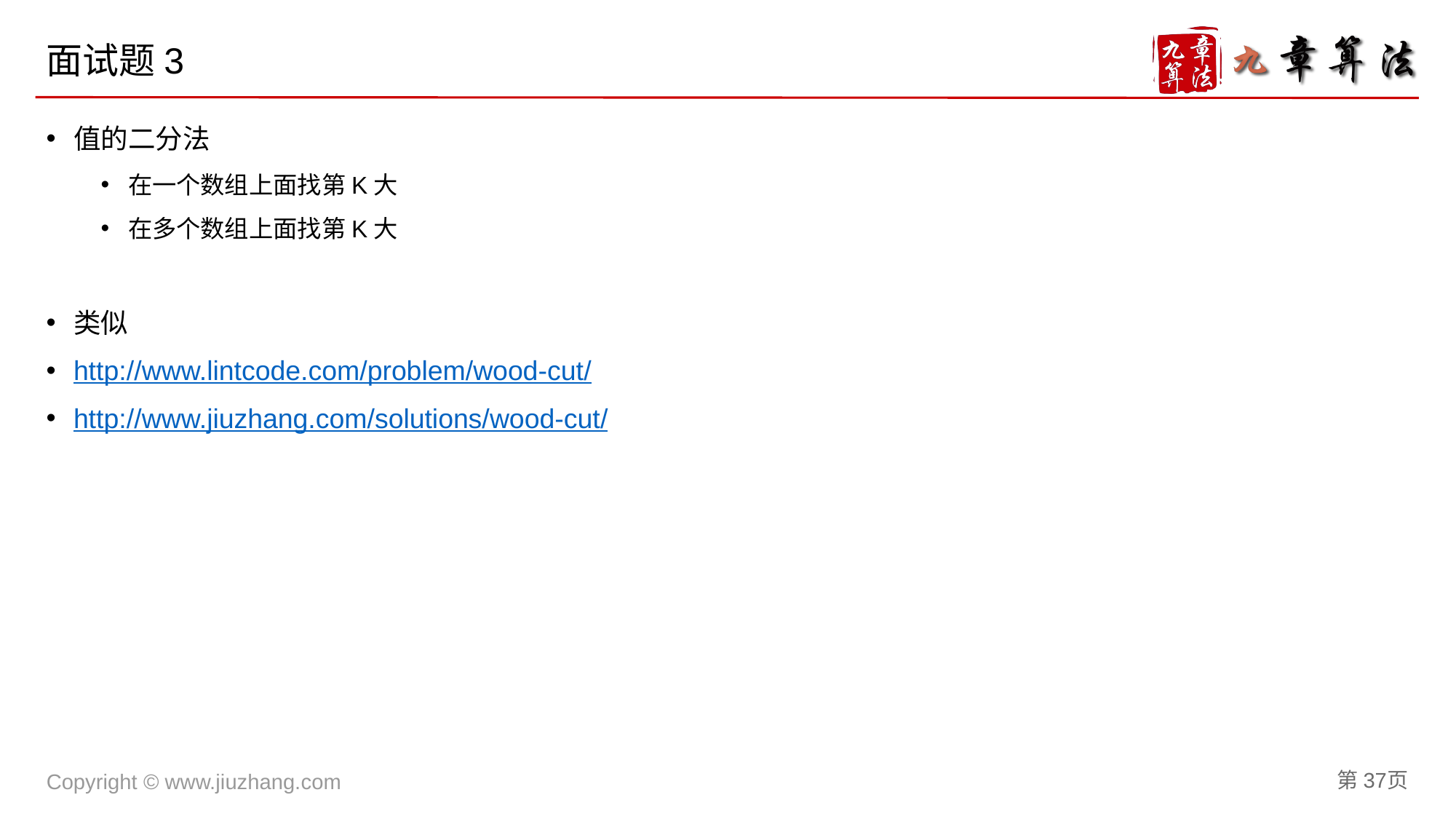

# 面试题3
值的二分法
在一个数组上面找第K大
在多个数组上面找第K大

类似
http://www.lintcode.com/problem/wood-cut/
http://www.jiuzhang.com/solutions/wood-cut/

第37页